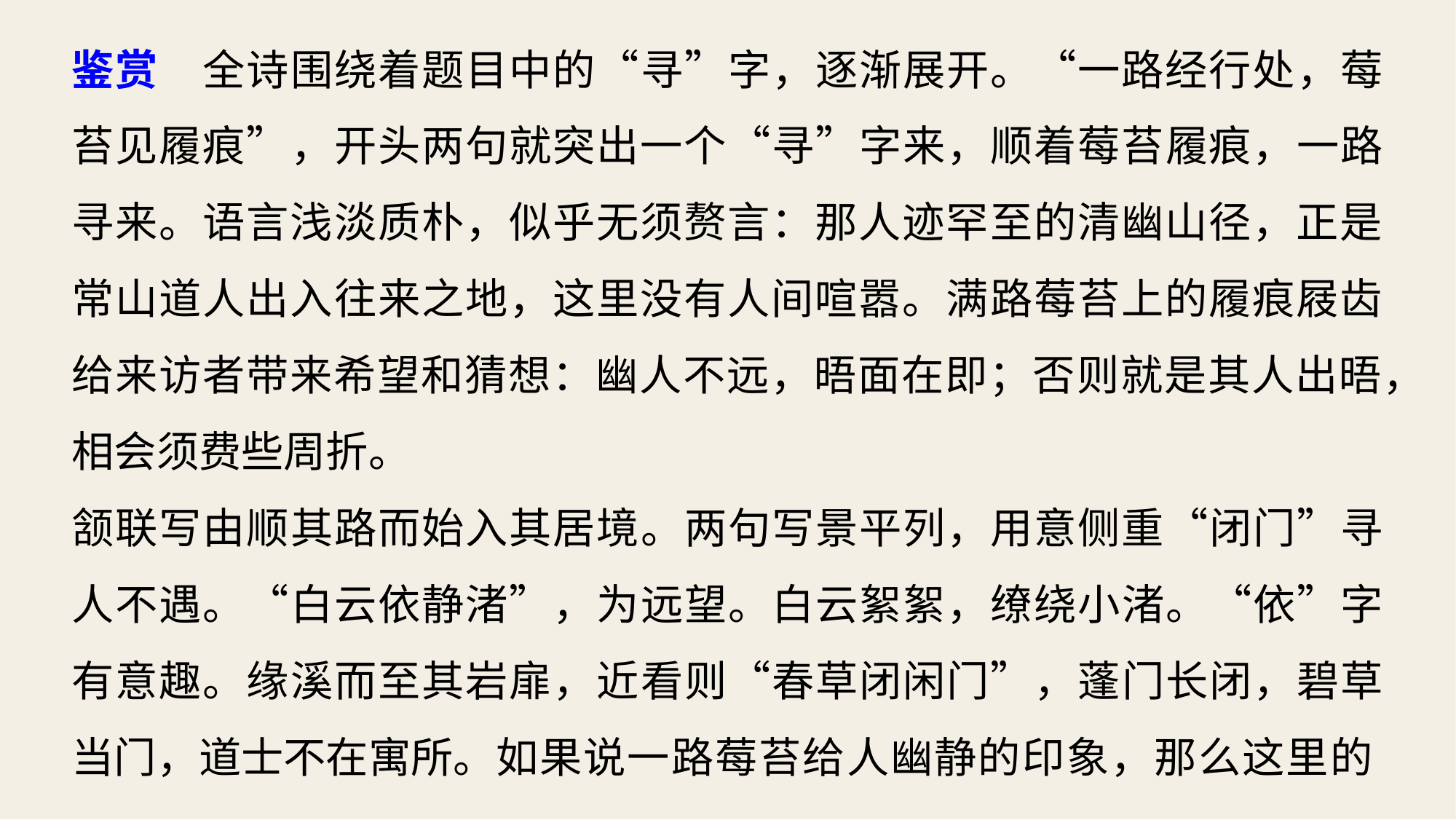

鉴赏　全诗围绕着题目中的“寻”字，逐渐展开。“一路经行处，莓苔见履痕”，开头两句就突出一个“寻”字来，顺着莓苔履痕，一路寻来。语言浅淡质朴，似乎无须赘言：那人迹罕至的清幽山径，正是常山道人出入往来之地，这里没有人间喧嚣。满路莓苔上的履痕屐齿给来访者带来希望和猜想：幽人不远，晤面在即；否则就是其人出晤，相会须费些周折。
颔联写由顺其路而始入其居境。两句写景平列，用意侧重“闭门”寻人不遇。“白云依静渚”，为远望。白云絮絮，缭绕小渚。“依”字有意趣。缘溪而至其岩扉，近看则“春草闭闲门”，蓬门长闭，碧草当门，道士不在寓所。如果说一路莓苔给人幽静的印象，那么这里的